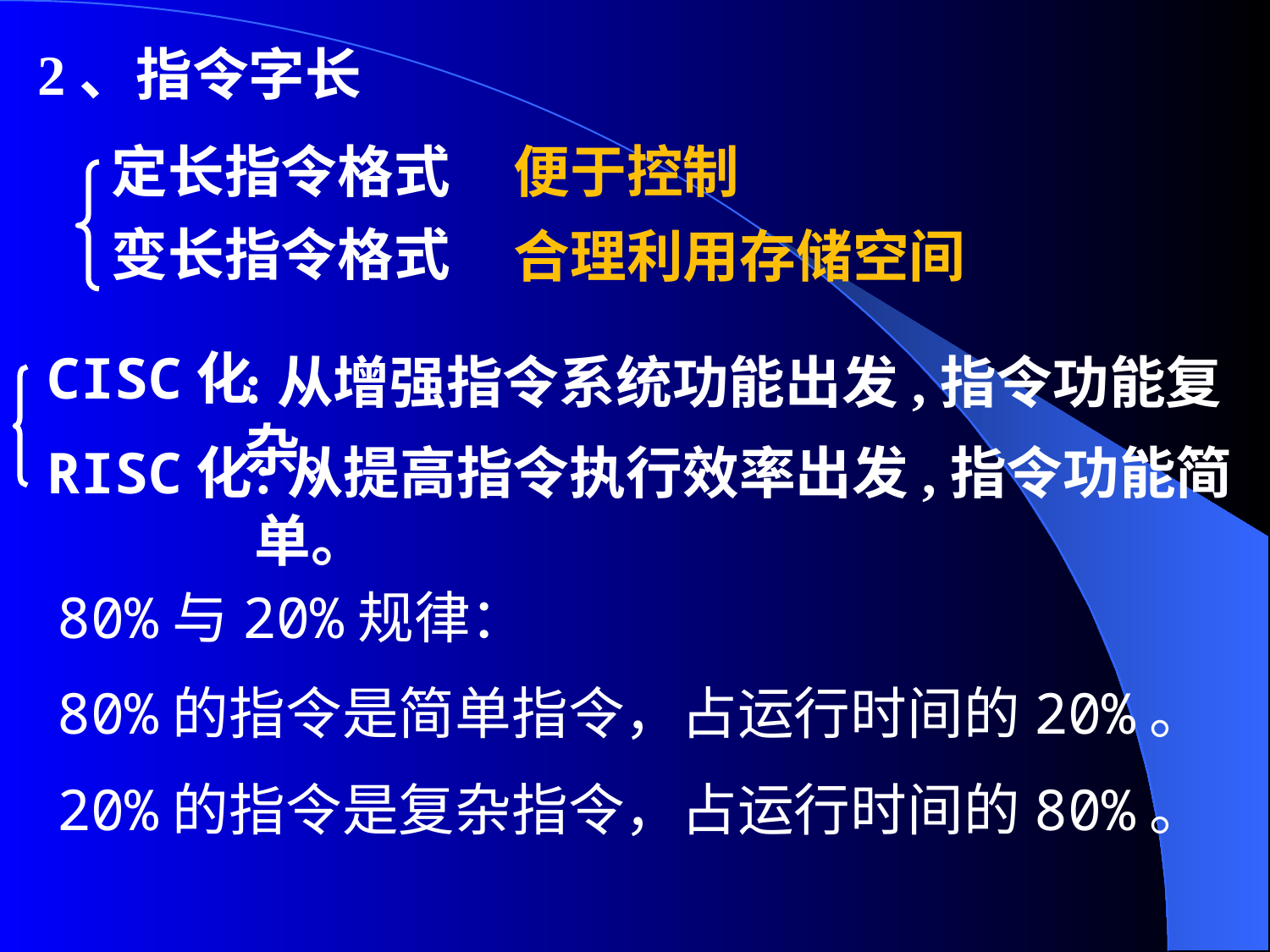

2、指令字长
定长指令格式
变长指令格式
便于控制

合理利用存储空间
CISC化
:从增强指令系统功能出发,指令功能复杂。

RISC化
:从提高指令执行效率出发,指令功能简单。
80%与20%规律：
80%的指令是简单指令，占运行时间的20%。
20%的指令是复杂指令，占运行时间的80%。